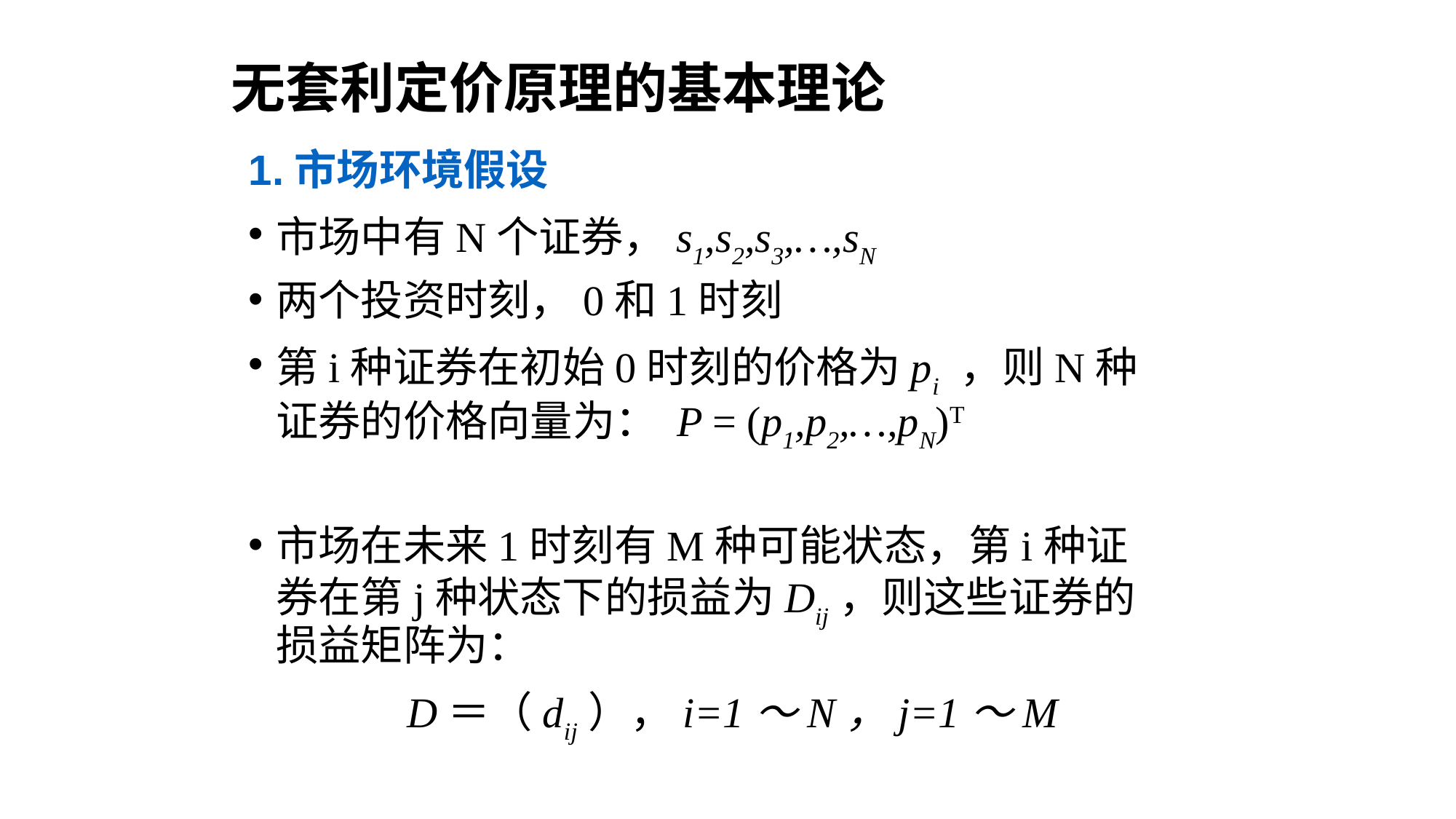

无套利定价原理的基本理论
1.市场环境假设
市场中有N个证券，s1,s2,s3,…,sN
两个投资时刻，0和1时刻
第i种证券在初始0时刻的价格为pi ，则N种证券的价格向量为： P = (p1,p2,…,pN)T

市场在未来1时刻有M种可能状态，第i种证券在第j种状态下的损益为Dij，则这些证券的损益矩阵为：
               D＝（dij），i=1～N，j=1～M